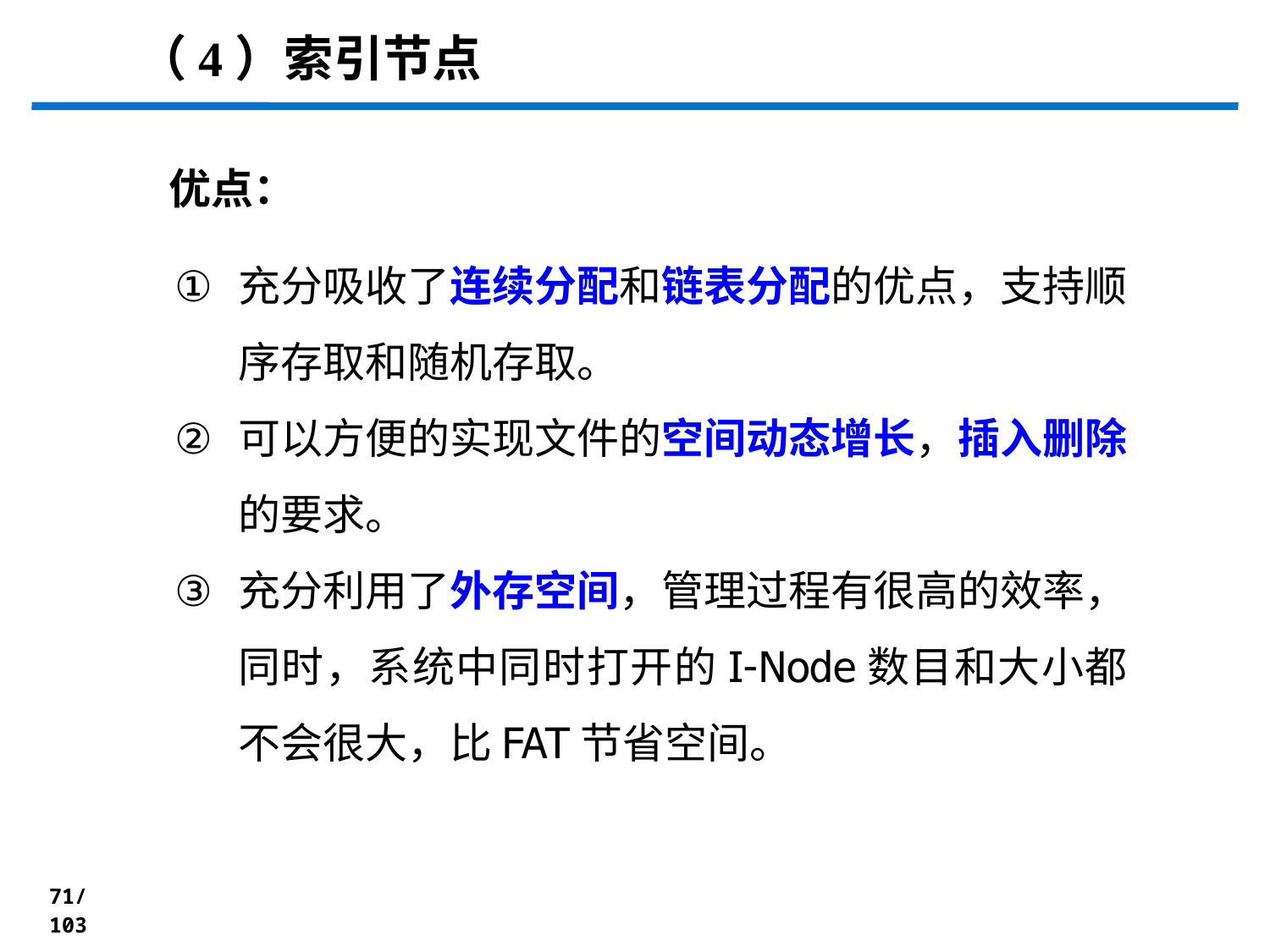

（4）索引节点
     优点：
充分吸收了连续分配和链表分配的优点，支持顺序存取和随机存取。
可以方便的实现文件的空间动态增长，插入删除的要求。
充分利用了外存空间，管理过程有很高的效率，同时，系统中同时打开的I-Node数目和大小都不会很大，比FAT节省空间。